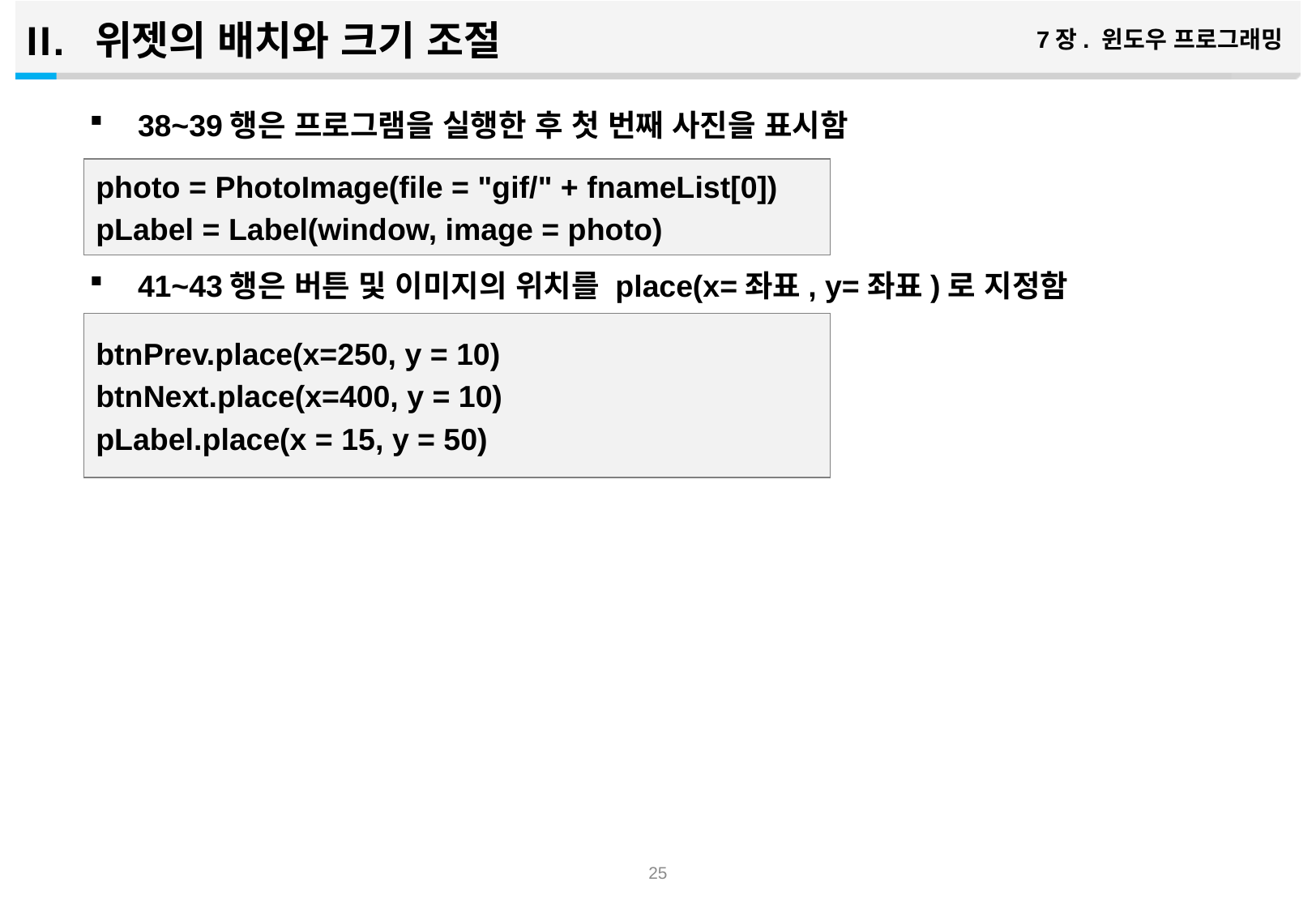

위젯의 배치와 크기 조절
7장. 윈도우 프로그래밍
38~39행은 프로그램을 실행한 후 첫 번째 사진을 표시함

41~43행은 버튼 및 이미지의 위치를 place(x=좌표, y=좌표)로 지정함

photo = PhotoImage(file = "gif/" + fnameList[0])
pLabel = Label(window, image = photo)
btnPrev.place(x=250, y = 10)
btnNext.place(x=400, y = 10)
pLabel.place(x = 15, y = 50)
25